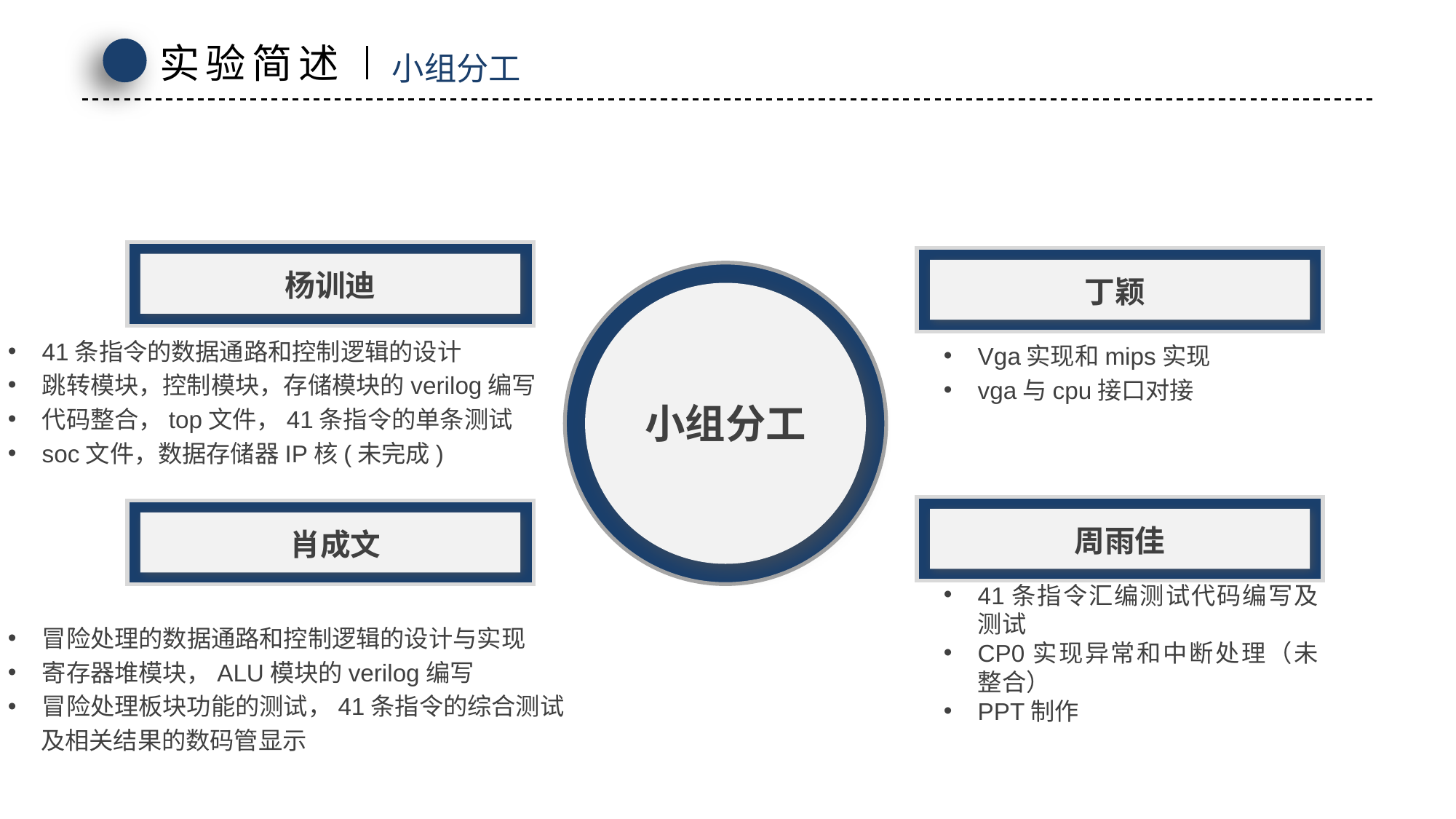

实验简述

小组分工

杨训迪

丁颖
Vga实现和mips实现
vga与cpu接口对接
41条指令的数据通路和控制逻辑的设计
跳转模块，控制模块，存储模块的verilog编写
代码整合，top文件，41条指令的单条测试
soc文件，数据存储器IP核(未完成)
小组分工

周雨佳
肖成文
41条指令汇编测试代码编写及测试
CP0实现异常和中断处理（未整合）
PPT制作

冒险处理的数据通路和控制逻辑的设计与实现
寄存器堆模块，ALU模块的verilog编写
冒险处理板块功能的测试，41条指令的综合测试
     及相关结果的数码管显示